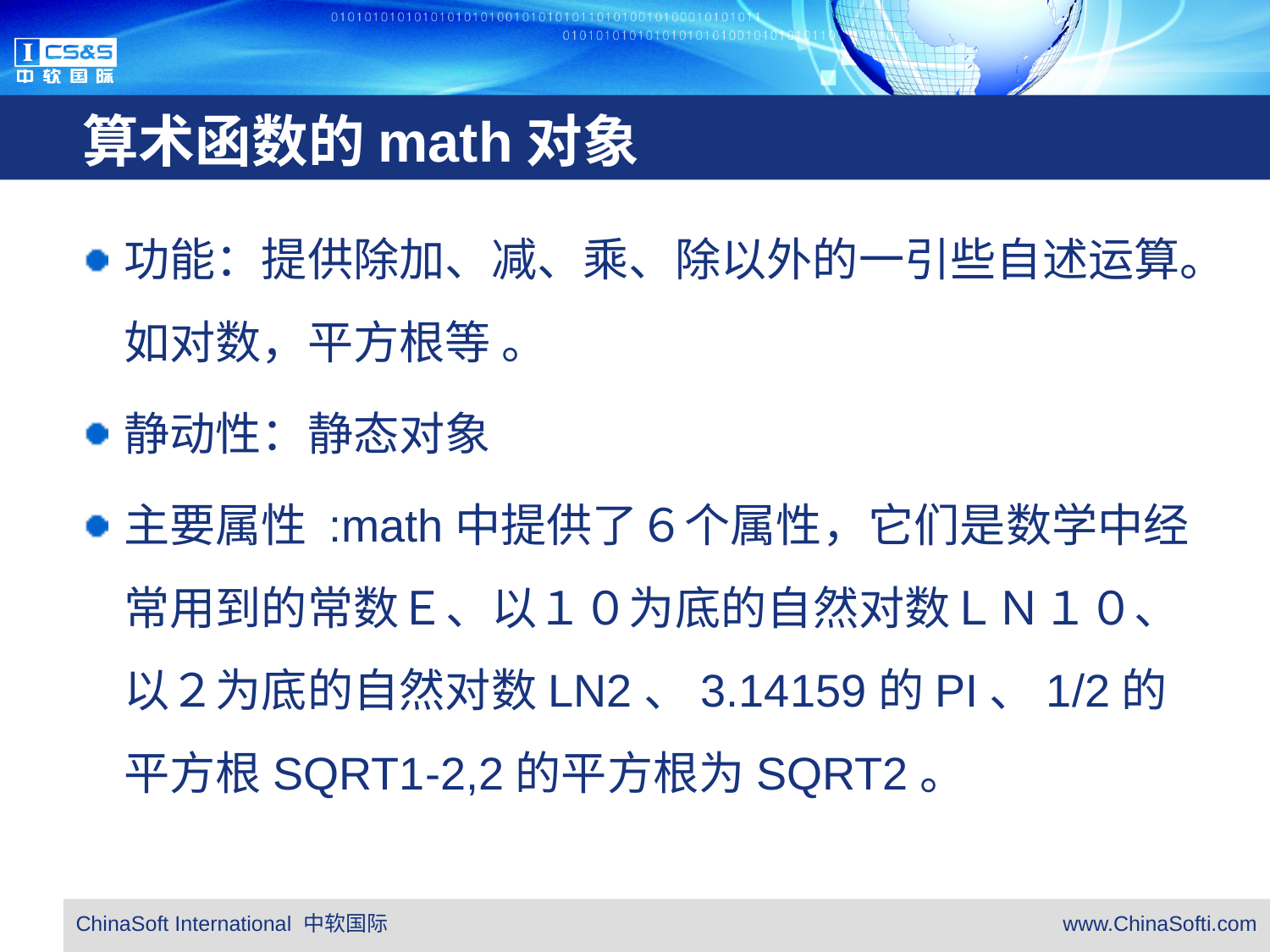

# 算术函数的math对象
功能：提供除加、减、乘、除以外的一引些自述运算。如对数，平方根等 。
静动性：静态对象
主要属性 :math中提供了６个属性，它们是数学中经常用到的常数Ｅ、以１０为底的自然对数ＬＮ１０、以２为底的自然对数LN2、3.14159的PI、1/2的平方根SQRT1-2,2的平方根为SQRT2。